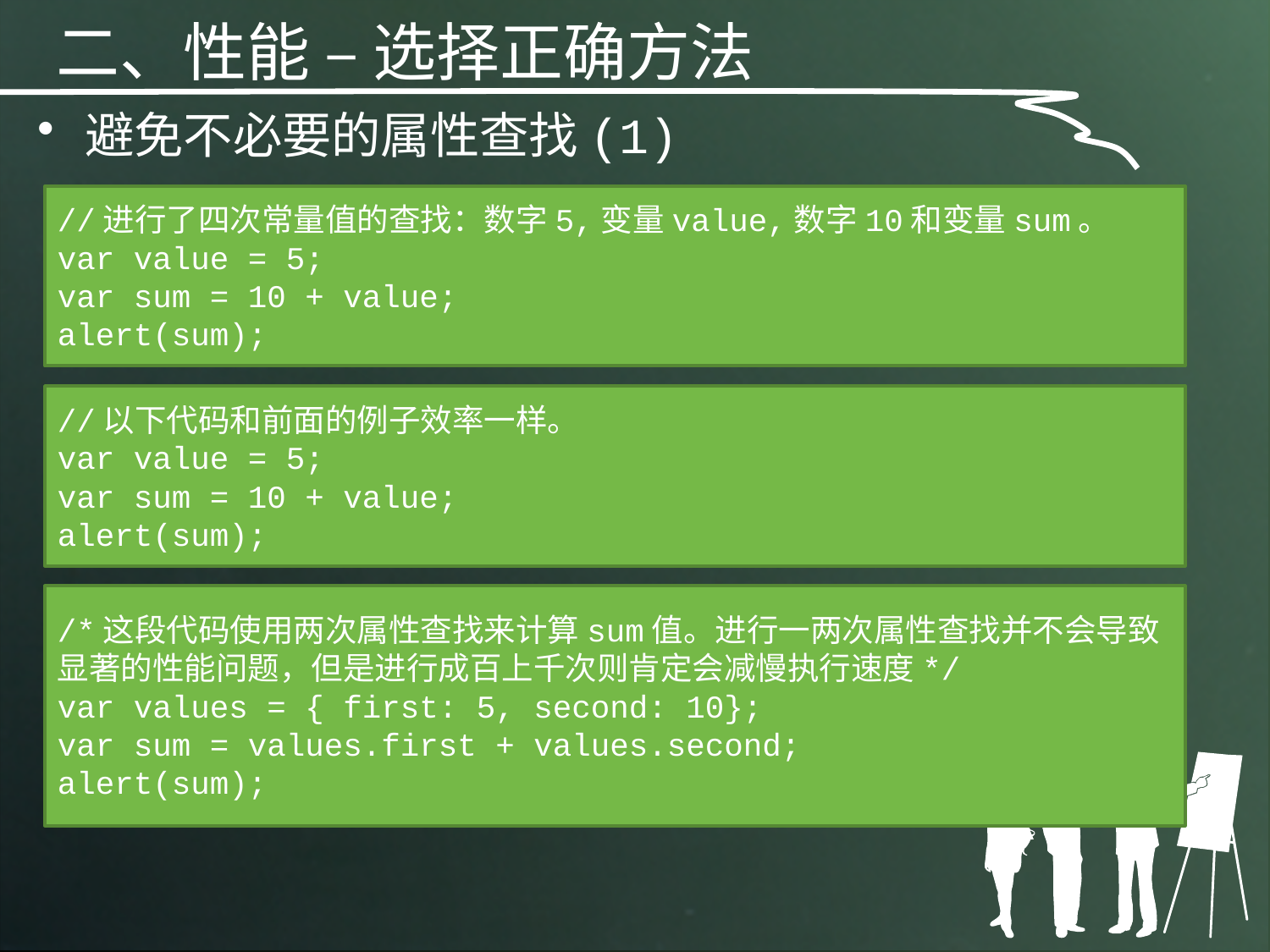

二、性能 – 选择正确方法

避免不必要的属性查找(1)
//进行了四次常量值的查找：数字5,变量value,数字10和变量sum。
var value = 5;
var sum = 10 + value;
alert(sum);
//以下代码和前面的例子效率一样。
var value = 5;
var sum = 10 + value;
alert(sum);
/*这段代码使用两次属性查找来计算sum值。进行一两次属性查找并不会导致显著的性能问题，但是进行成百上千次则肯定会减慢执行速度*/
var values = { first: 5, second: 10};
var sum = values.first + values.second;
alert(sum);